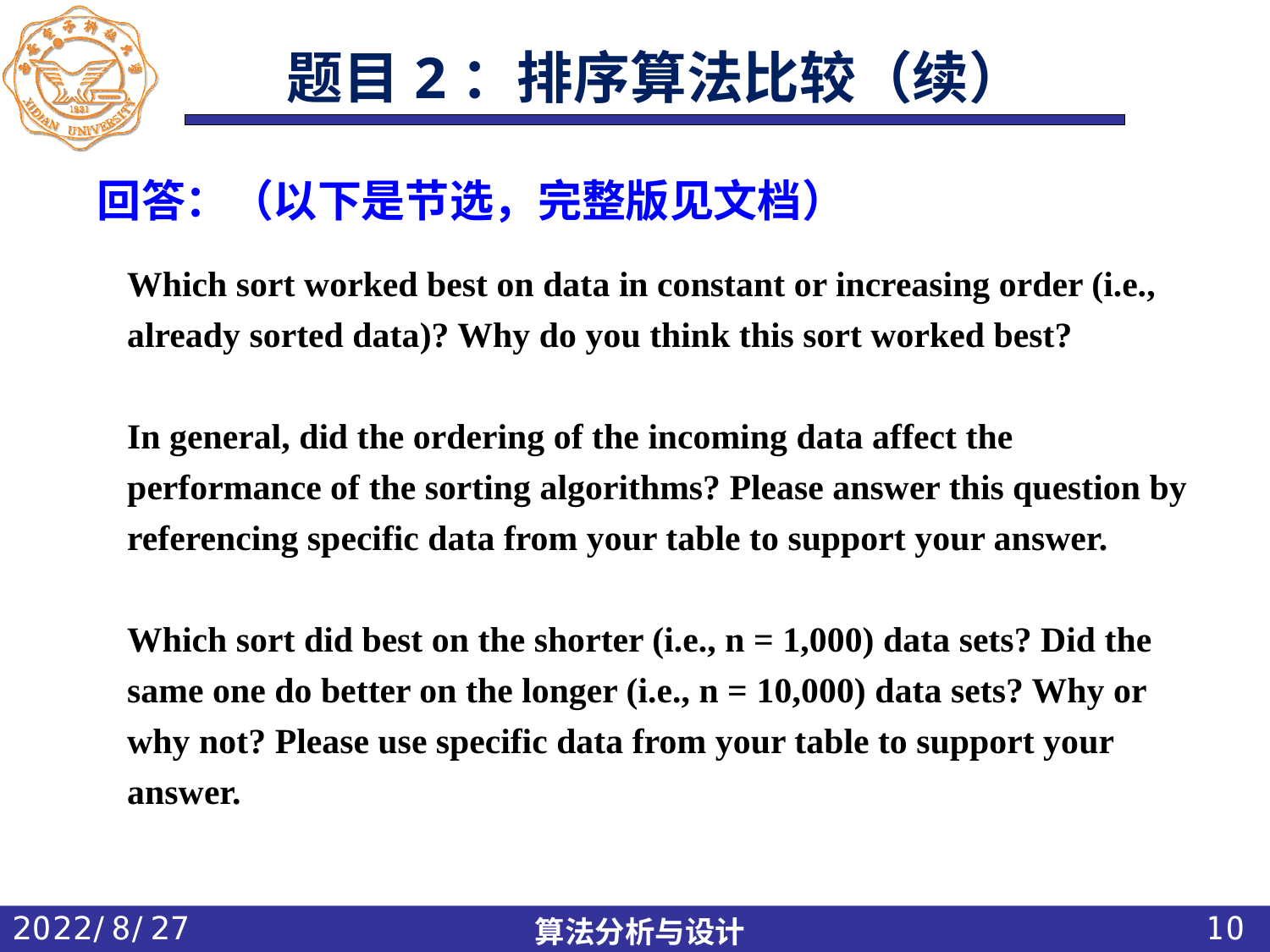

# 题目2：排序算法比较（续）
回答：（以下是节选，完整版见文档）
Which sort worked best on data in constant or increasing order (i.e., already sorted data)? Why do you think this sort worked best?

In general, did the ordering of the incoming data affect the performance of the sorting algorithms? Please answer this question by referencing specific data from your table to support your answer.

Which sort did best on the shorter (i.e., n = 1,000) data sets? Did the same one do better on the longer (i.e., n = 10,000) data sets? Why or why not? Please use specific data from your table to support your answer.
2022/8/27
10